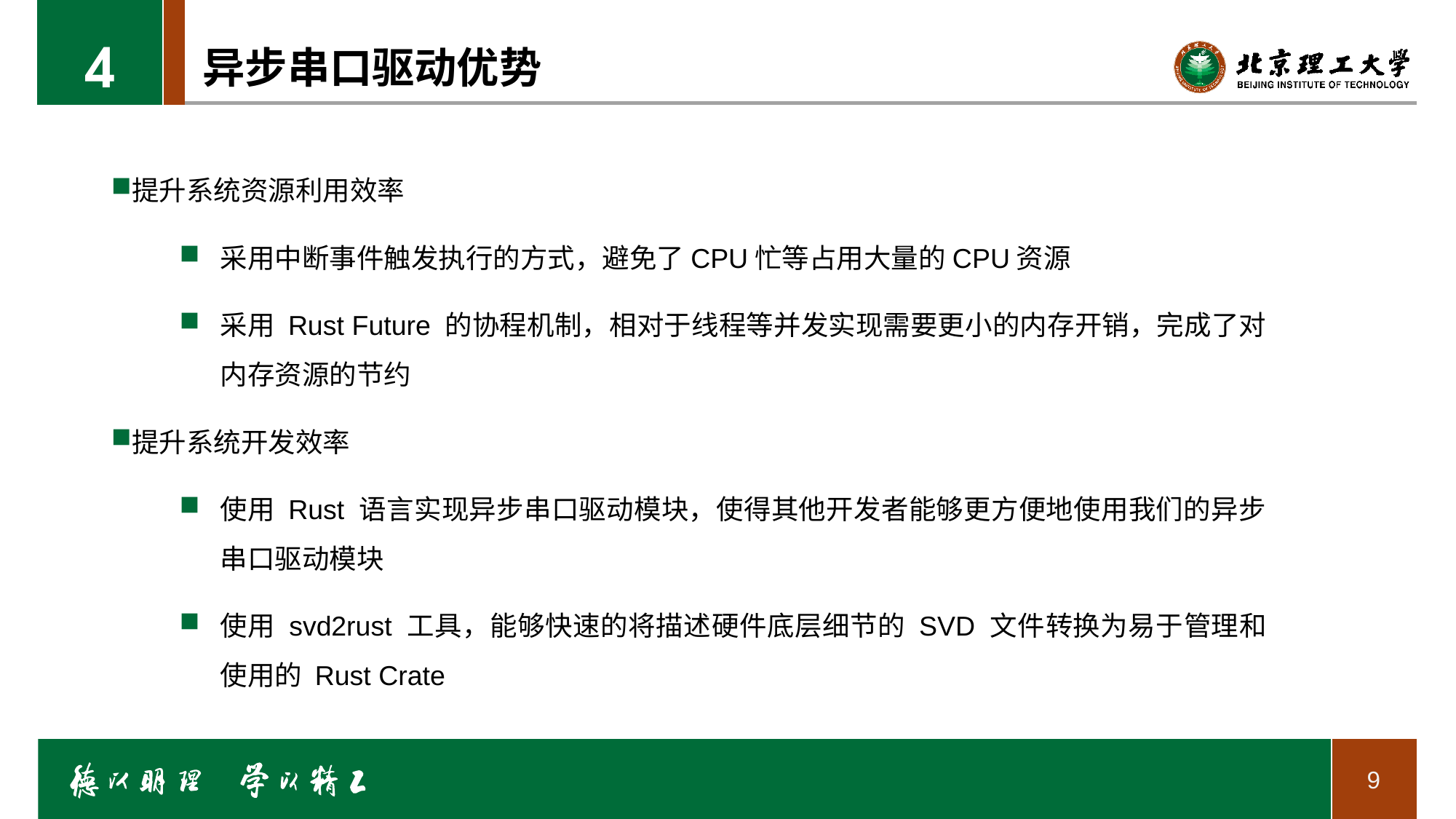

4
# 异步串口驱动优势
提升系统资源利用效率
采用中断事件触发执行的方式，避免了CPU忙等占用大量的CPU资源
采用 Rust Future 的协程机制，相对于线程等并发实现需要更小的内存开销，完成了对内存资源的节约
提升系统开发效率
使用 Rust 语言实现异步串口驱动模块，使得其他开发者能够更方便地使用我们的异步串口驱动模块
使用 svd2rust 工具，能够快速的将描述硬件底层细节的 SVD 文件转换为易于管理和使用的 Rust Crate